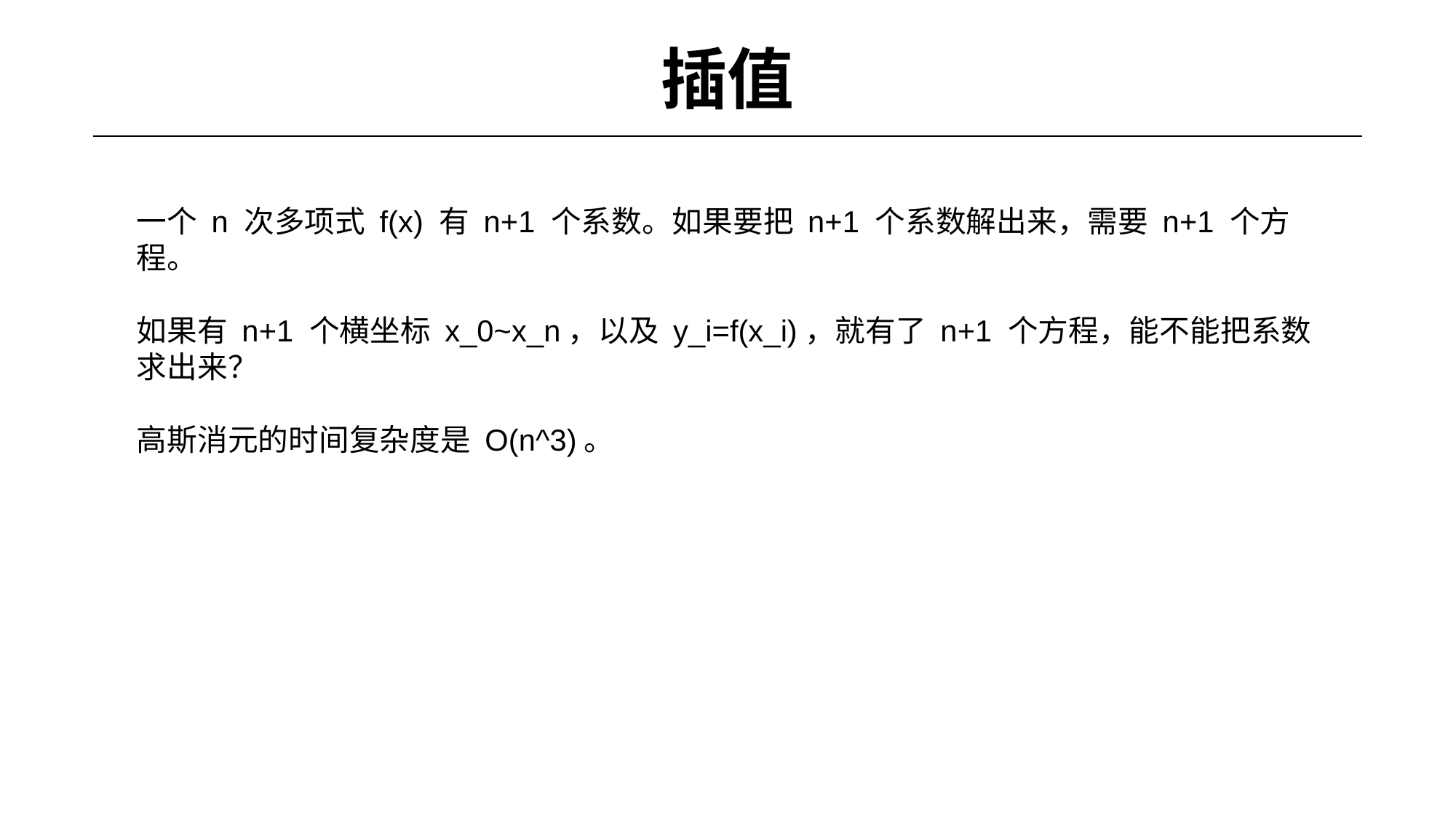

# 插值
一个 n 次多项式 f(x) 有 n+1 个系数。如果要把 n+1 个系数解出来，需要 n+1 个方程。

如果有 n+1 个横坐标 x_0~x_n，以及 y_i=f(x_i)，就有了 n+1 个方程，能不能把系数求出来？

高斯消元的时间复杂度是 O(n^3)。